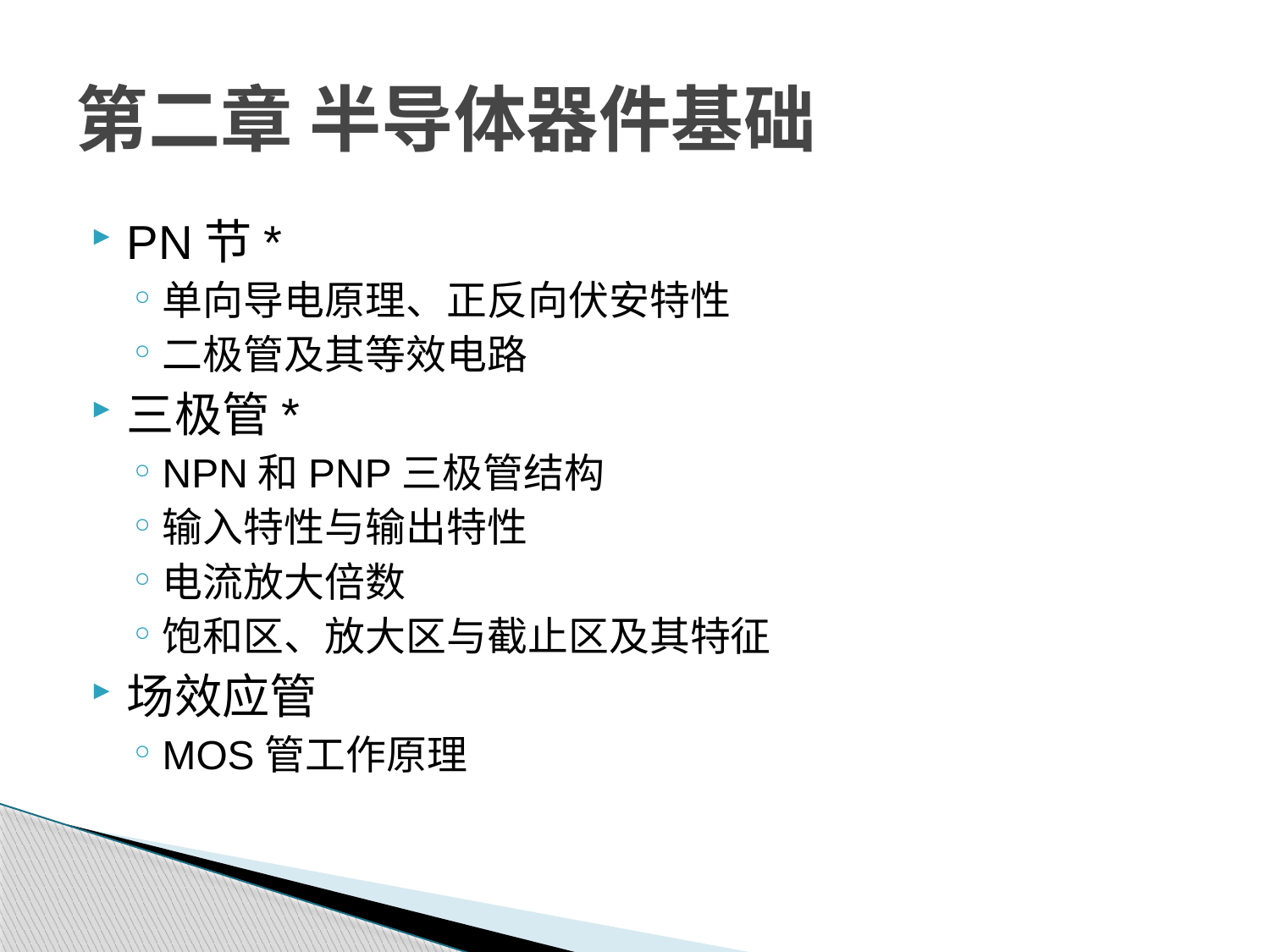

# 第二章 半导体器件基础
PN节*
单向导电原理、正反向伏安特性
二极管及其等效电路
三极管*
NPN和PNP三极管结构
输入特性与输出特性
电流放大倍数
饱和区、放大区与截止区及其特征
场效应管
MOS管工作原理